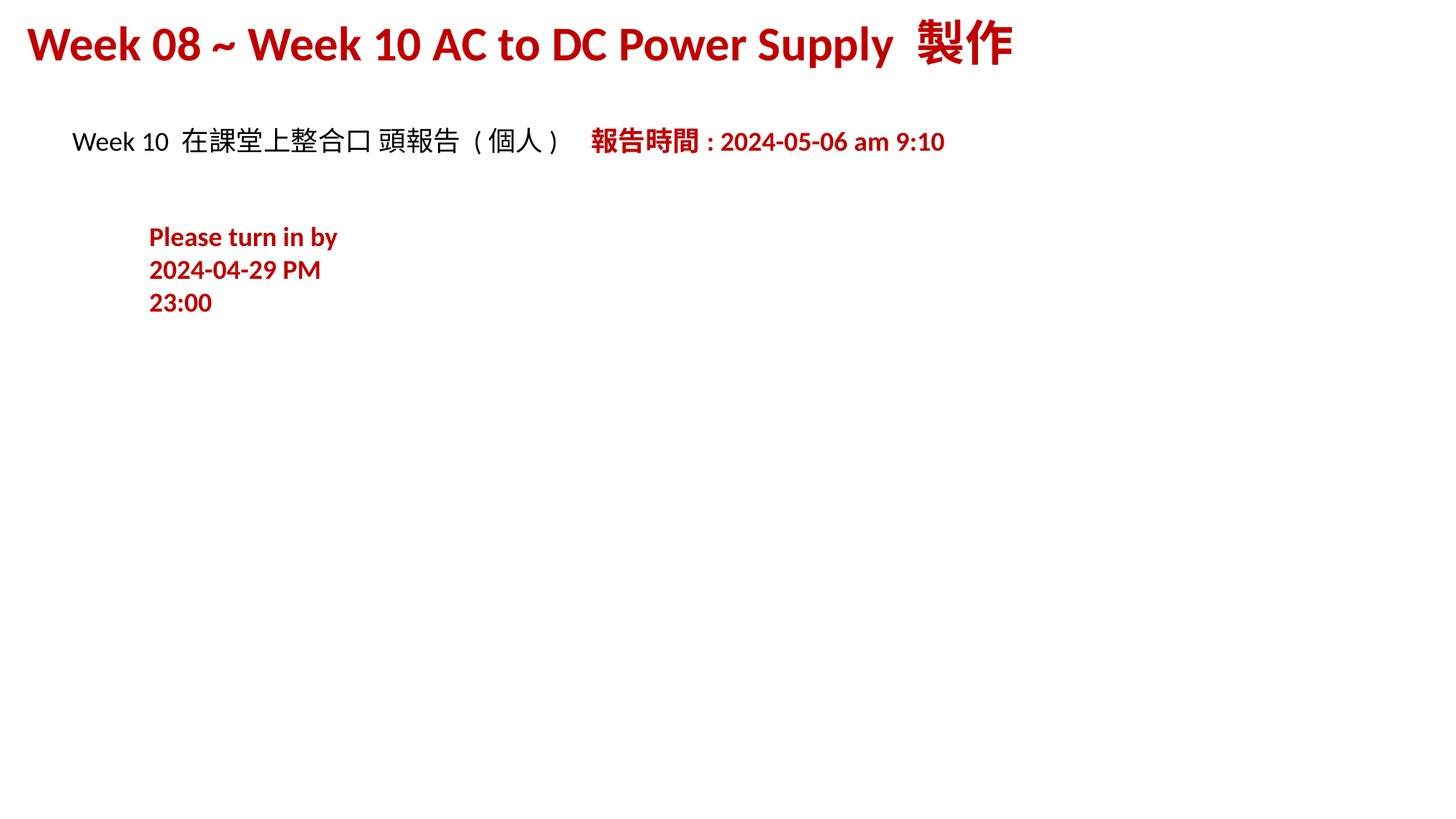

Week 08 ~ Week 10 AC to DC Power Supply 製作
Week 10 在課堂上整合口 頭報告 (個人)
報告時間: 2024-05-06 am 9:10
Please turn in by 2024-04-29 PM 23:00